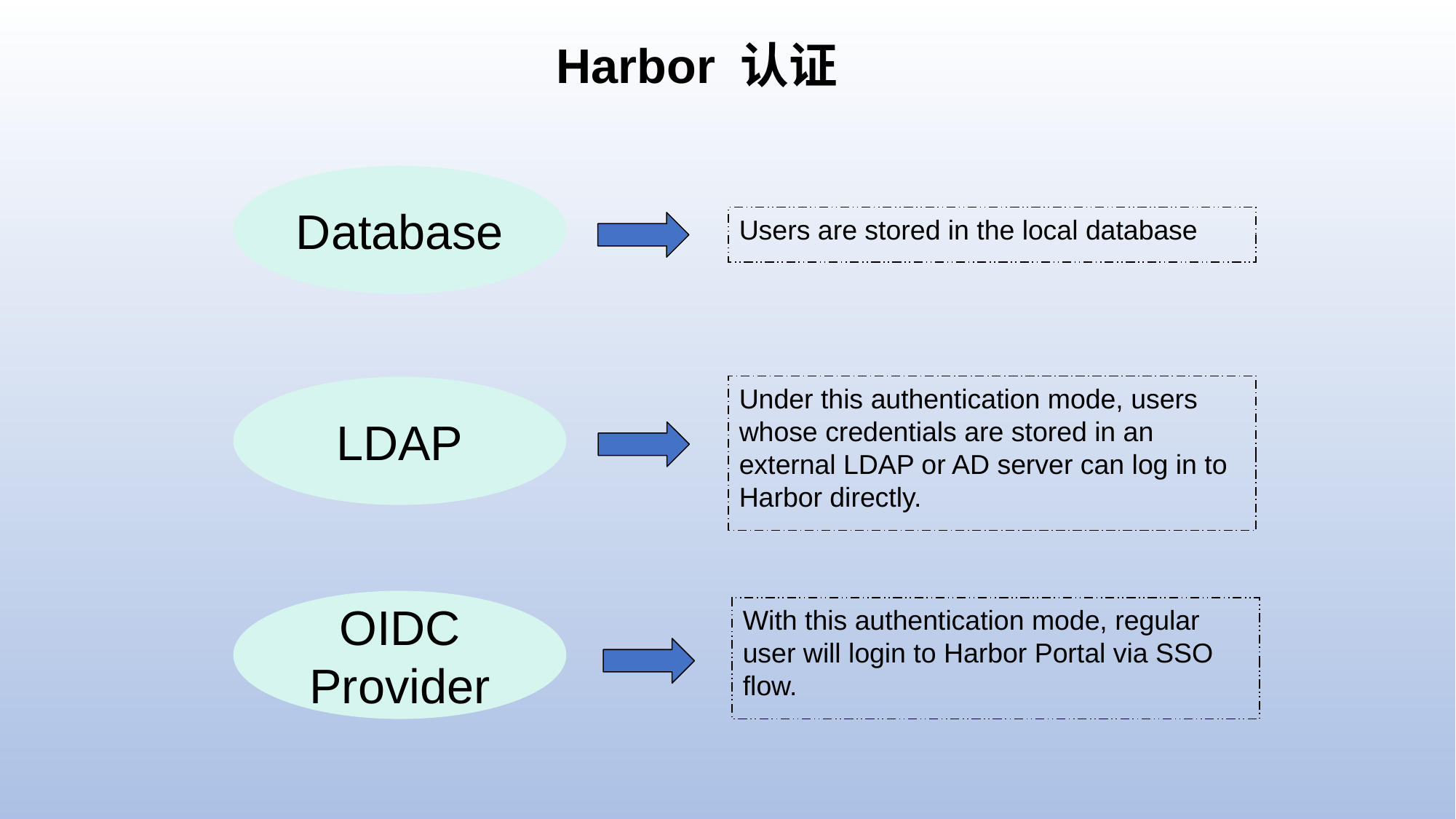

Users are stored in the local database
Harbor 认证

Database
Under this authentication mode, users whose credentials are stored in an external LDAP or AD server can log in to Harbor directly.

LDAP
With this authentication mode, regular user will login to Harbor Portal via SSO flow.

OIDC Provider